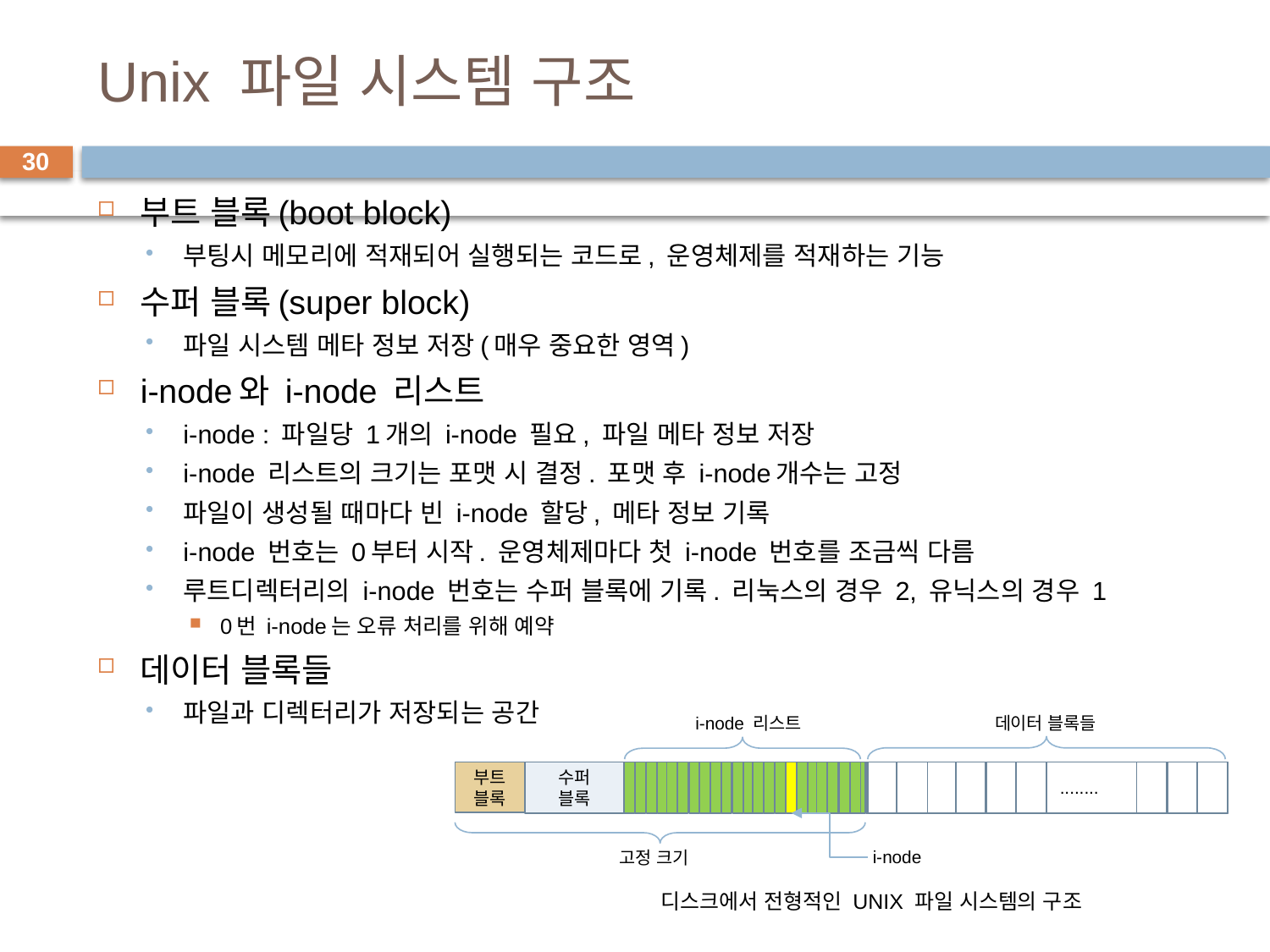

# Unix 파일 시스템 구조
30
부트 블록(boot block)
부팅시 메모리에 적재되어 실행되는 코드로, 운영체제를 적재하는 기능
수퍼 블록(super block)
파일 시스템 메타 정보 저장(매우 중요한 영역)
i-node와 i-node 리스트
i-node : 파일당 1개의 i-node 필요, 파일 메타 정보 저장
i-node 리스트의 크기는 포맷 시 결정. 포맷 후 i-node개수는 고정
파일이 생성될 때마다 빈 i-node 할당, 메타 정보 기록
i-node 번호는 0부터 시작. 운영체제마다 첫 i-node 번호를 조금씩 다름
루트디렉터리의 i-node 번호는 수퍼 블록에 기록. 리눅스의 경우 2, 유닉스의 경우 1
0번 i-node는 오류 처리를 위해 예약
데이터 블록들
파일과 디렉터리가 저장되는 공간

i-node 리스트
데이터 블록들
부트
블록
수퍼
블록

             ........

i-node
고정 크기
디스크에서 전형적인 UNIX 파일 시스템의 구조